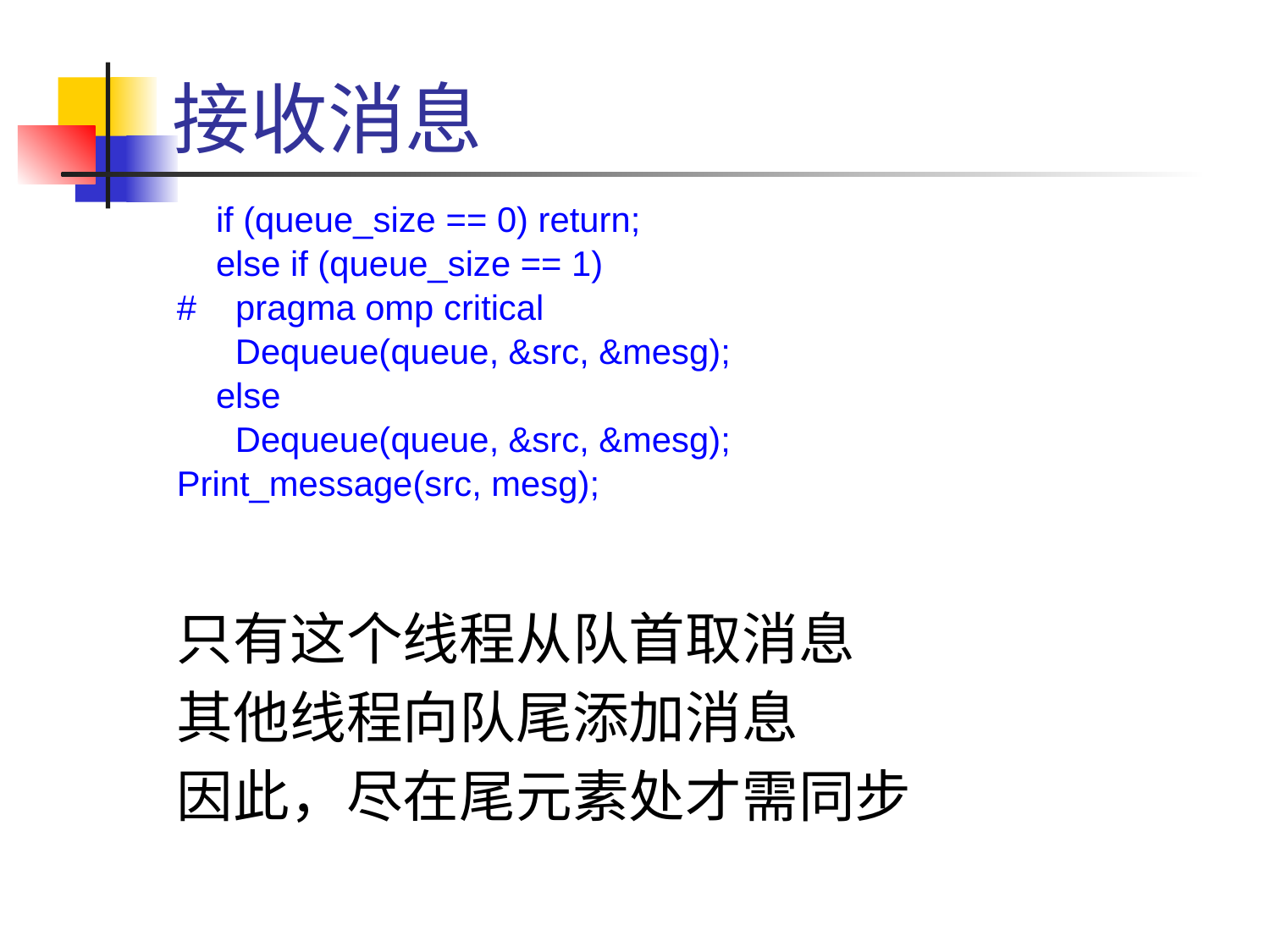

# 接收消息
    if (queue_size == 0) return;
    else if (queue_size == 1)
#    pragma omp critical
      Dequeue(queue, &src, &mesg);
    else
      Dequeue(queue, &src, &mesg);
Print_message(src, mesg);

只有这个线程从队首取消息
其他线程向队尾添加消息
因此，尽在尾元素处才需同步